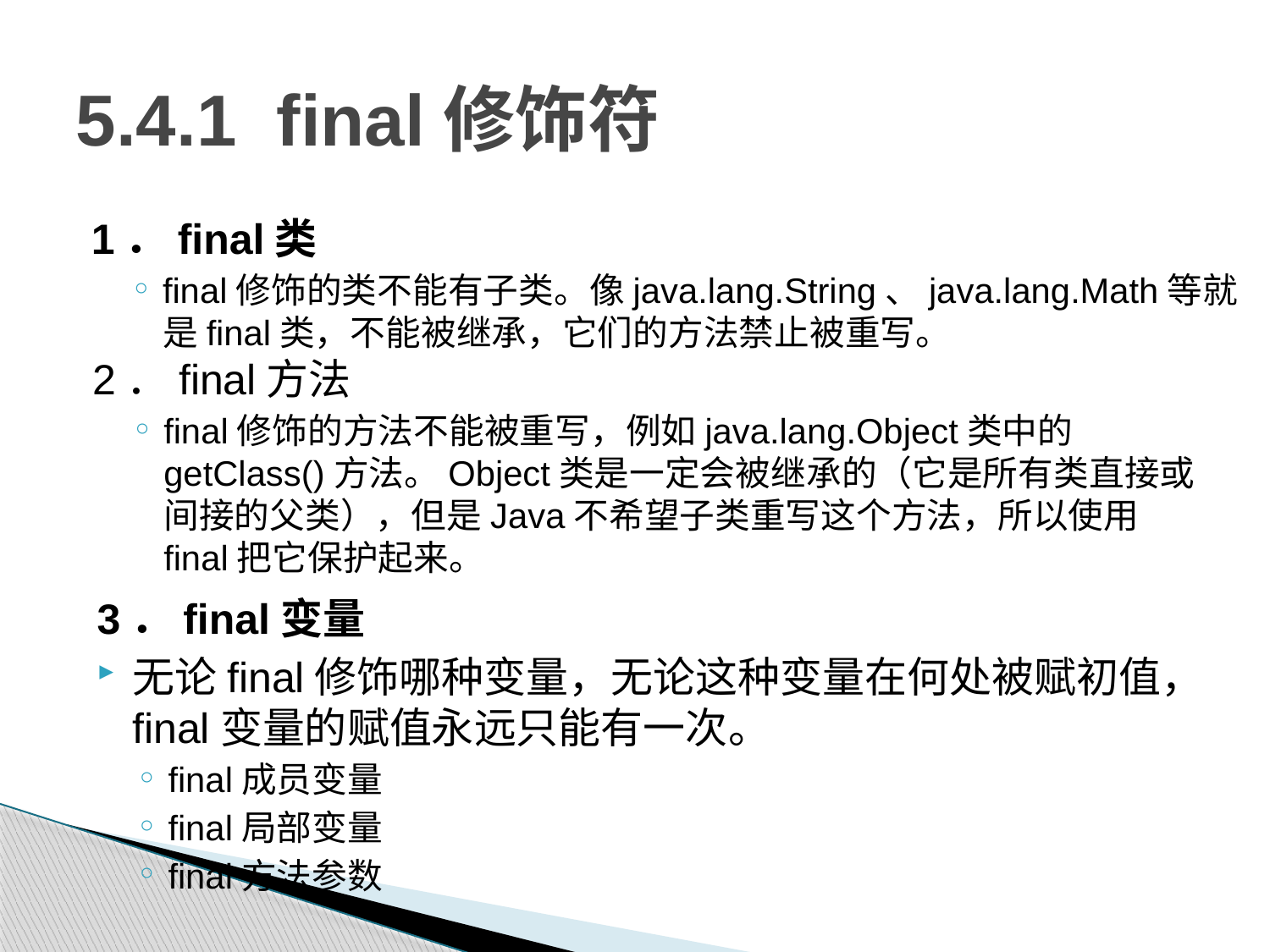

# 5.4.1  final修饰符
1．final类
final修饰的类不能有子类。像java.lang.String、java.lang.Math等就是final类，不能被继承，它们的方法禁止被重写。

2．final方法
final修饰的方法不能被重写，例如java.lang.Object类中的getClass()方法。Object类是一定会被继承的（它是所有类直接或间接的父类），但是Java不希望子类重写这个方法，所以使用final把它保护起来。
3．final变量
无论final修饰哪种变量，无论这种变量在何处被赋初值，final变量的赋值永远只能有一次。
final成员变量
final局部变量
final方法参数